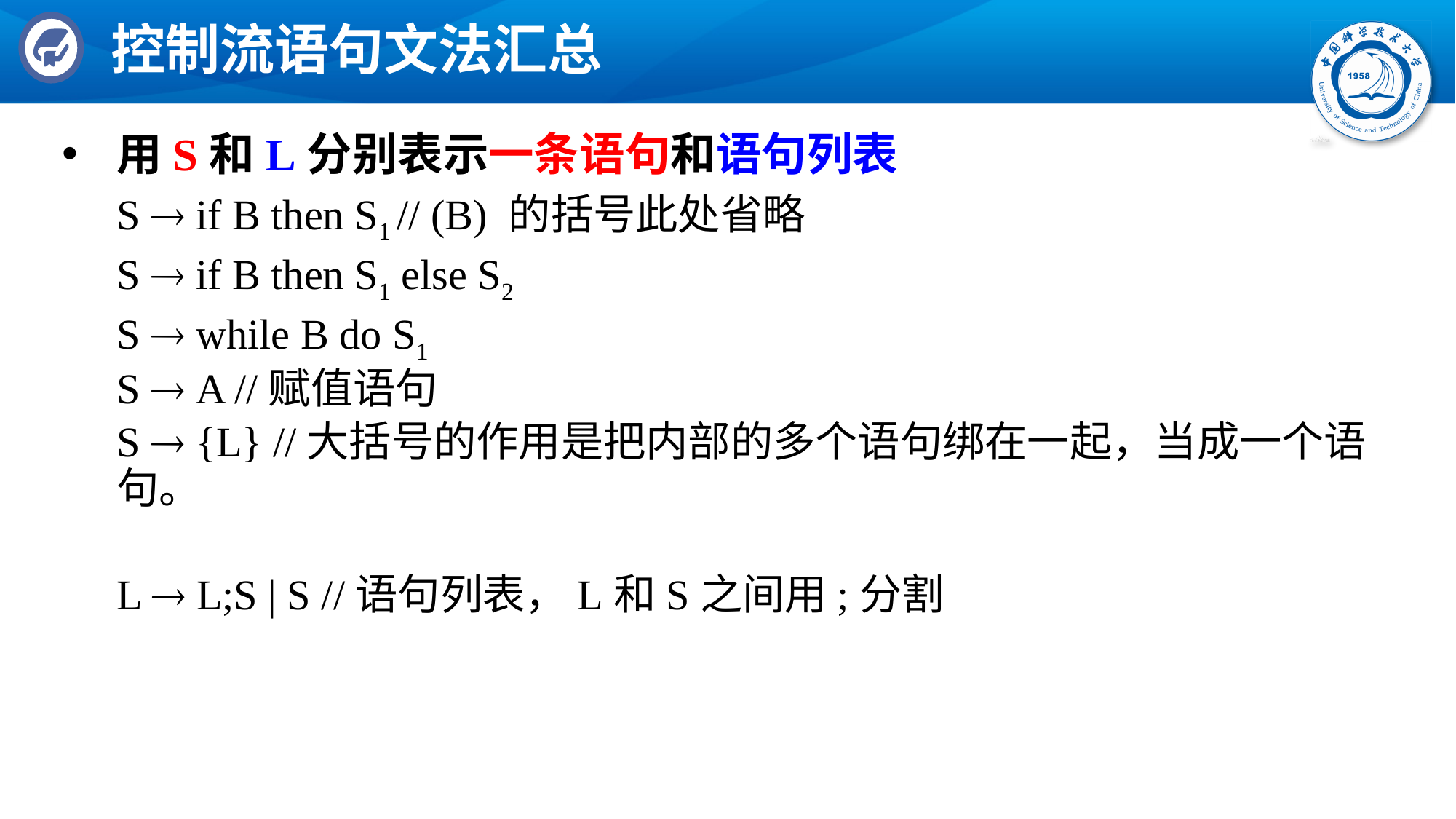

# 控制流语句文法汇总
用S和L分别表示一条语句和语句列表
S → if B then S1 // (B) 的括号此处省略
S → if B then S1 else S2
S → while B do S1
S → A //赋值语句
S → {L} //大括号的作用是把内部的多个语句绑在一起，当成一个语句。

L → L;S | S //语句列表，L和S之间用;分割